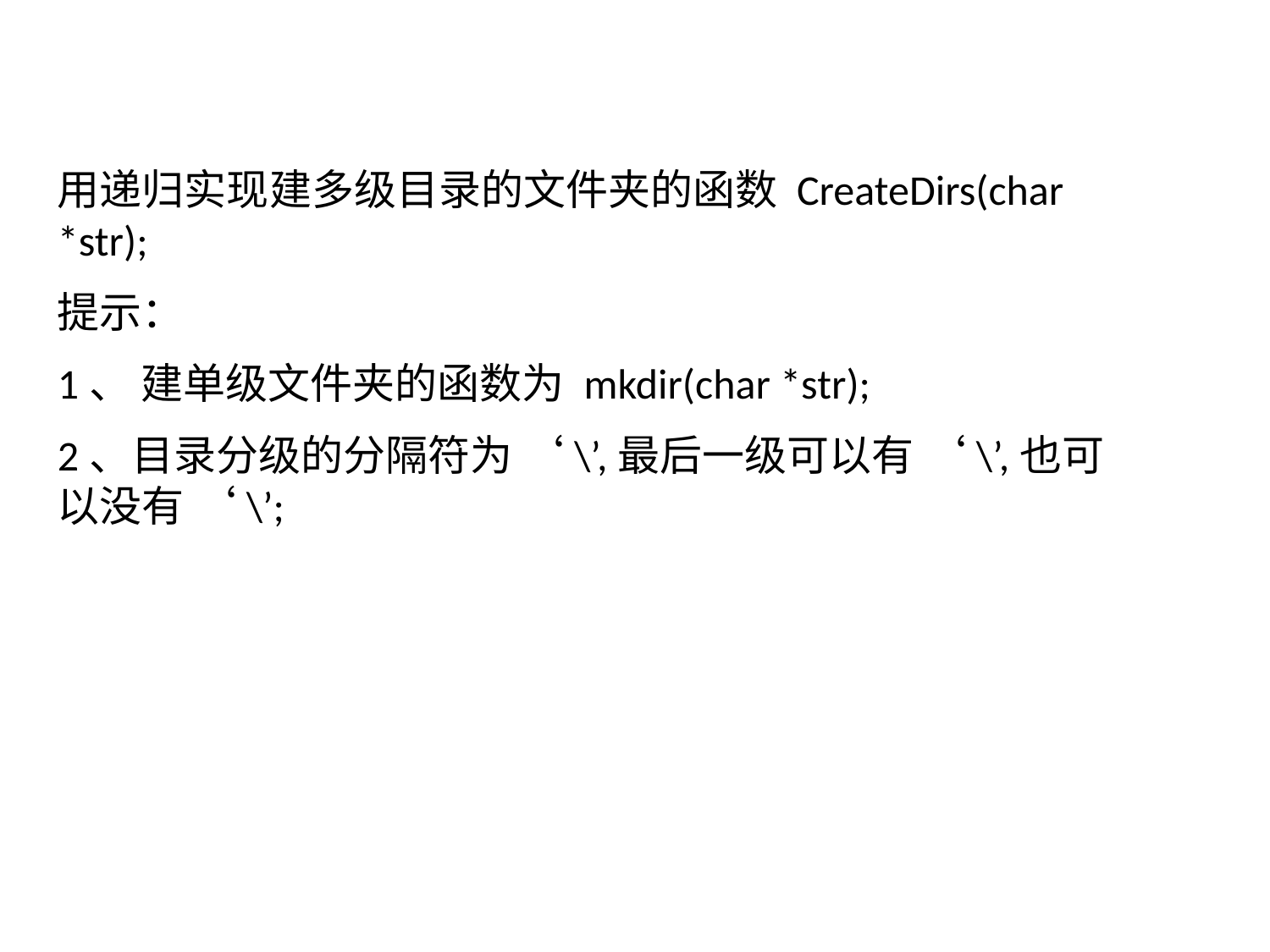

练习
用递归实现建多级目录的文件夹的函数 CreateDirs(char *str);
提示：
1、 建单级文件夹的函数为 mkdir(char *str);
2、目录分级的分隔符为 ‘\’,最后一级可以有 ‘\’,也可以没有 ‘\’;